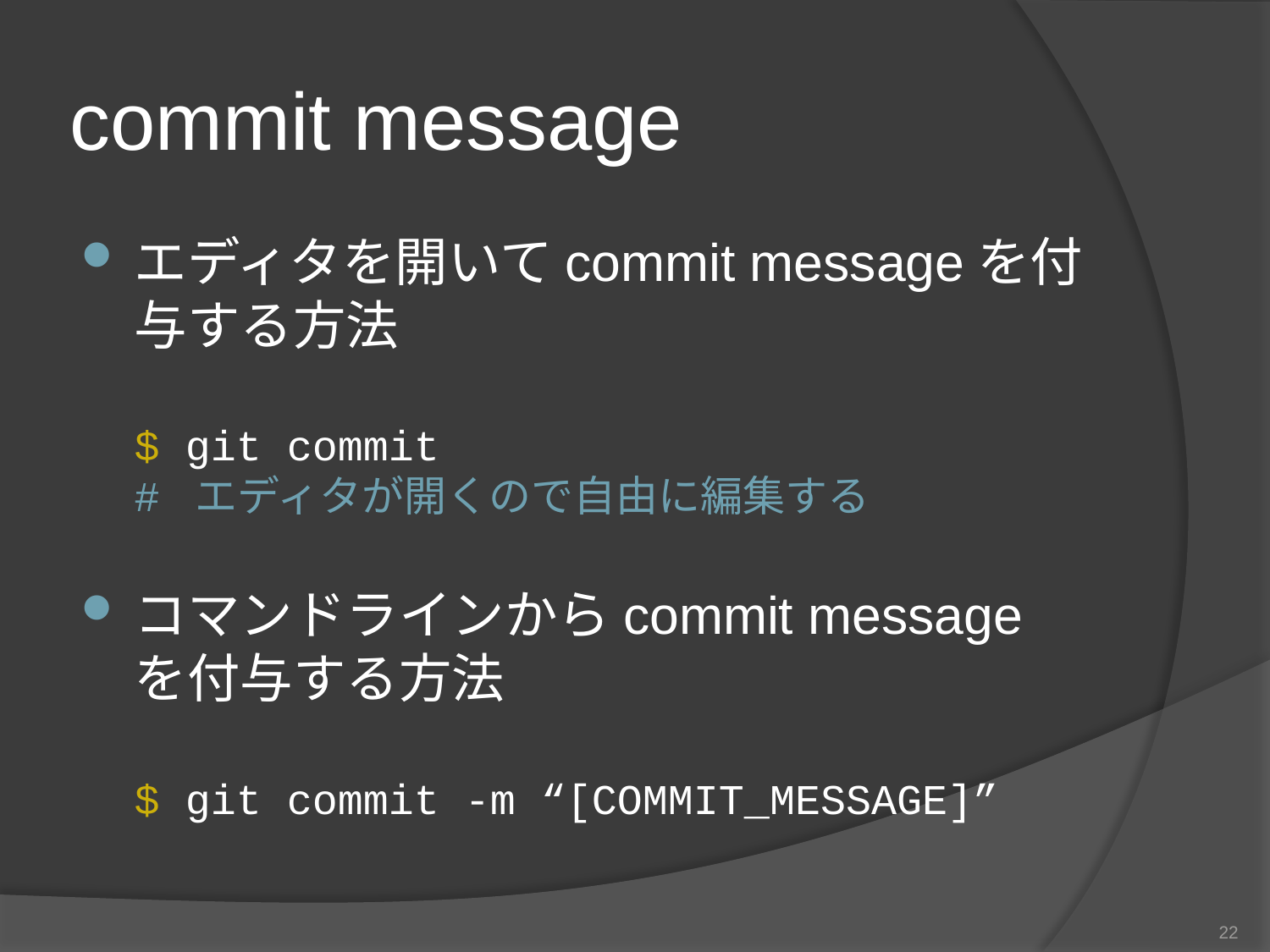

# commit message
エディタを開いてcommit messageを付与する方法
$ git commit
# エディタが開くので自由に編集する
コマンドラインからcommit messageを付与する方法
$ git commit -m “[COMMIT_MESSAGE]”
22